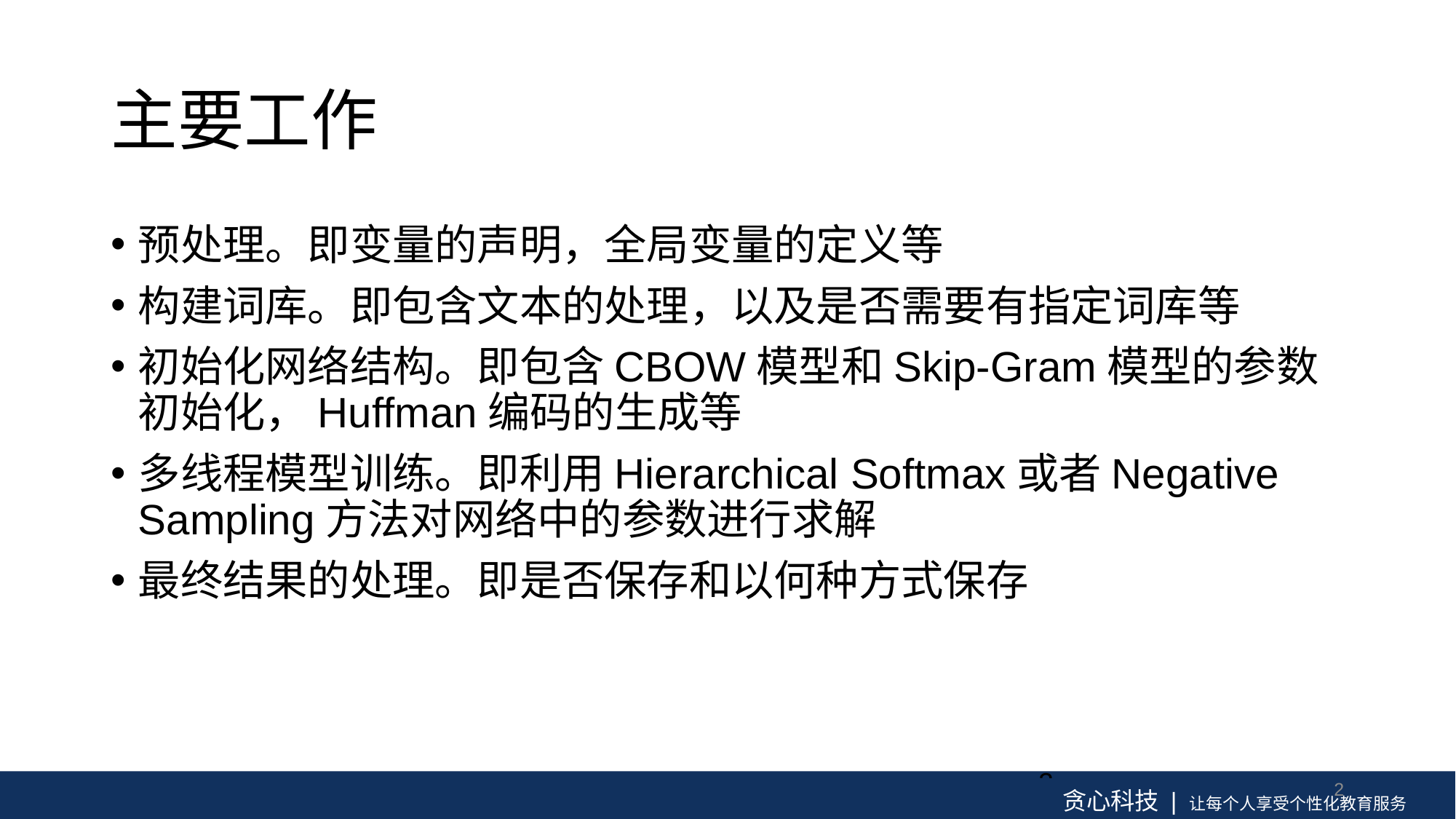

# 主要工作
预处理。即变量的声明，全局变量的定义等
构建词库。即包含文本的处理，以及是否需要有指定词库等
初始化网络结构。即包含CBOW模型和Skip-Gram模型的参数初始化，Huffman编码的生成等
多线程模型训练。即利用Hierarchical Softmax或者Negative Sampling方法对网络中的参数进行求解
最终结果的处理。即是否保存和以何种方式保存